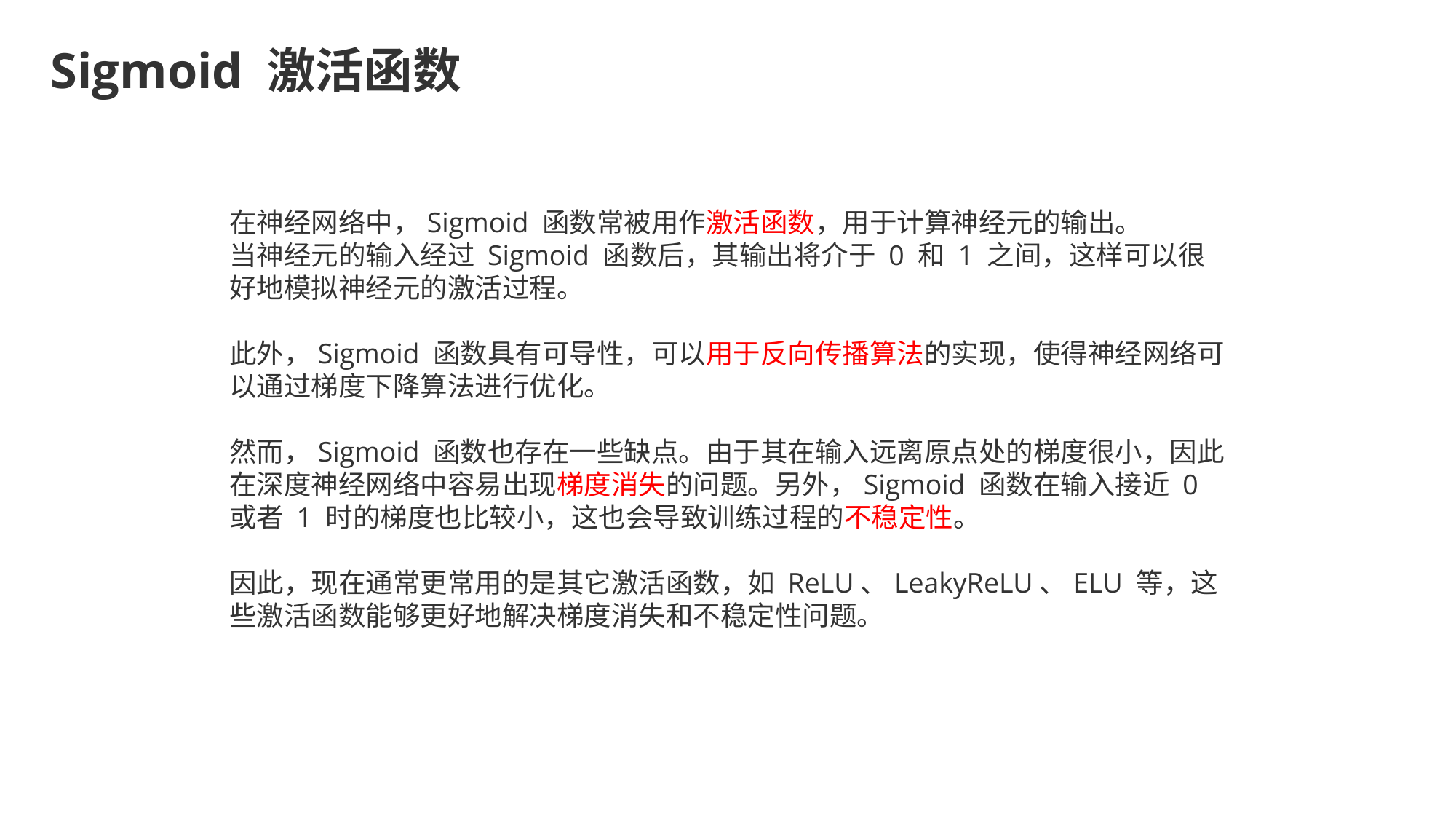

Sigmoid 激活函数

在神经网络中，Sigmoid 函数常被用作激活函数，用于计算神经元的输出。
当神经元的输入经过 Sigmoid 函数后，其输出将介于 0 和 1 之间，这样可以很好地模拟神经元的激活过程。

此外，Sigmoid 函数具有可导性，可以用于反向传播算法的实现，使得神经网络可以通过梯度下降算法进行优化。

然而，Sigmoid 函数也存在一些缺点。由于其在输入远离原点处的梯度很小，因此在深度神经网络中容易出现梯度消失的问题。另外，Sigmoid 函数在输入接近 0 或者 1 时的梯度也比较小，这也会导致训练过程的不稳定性。

因此，现在通常更常用的是其它激活函数，如 ReLU、LeakyReLU、ELU 等，这些激活函数能够更好地解决梯度消失和不稳定性问题。